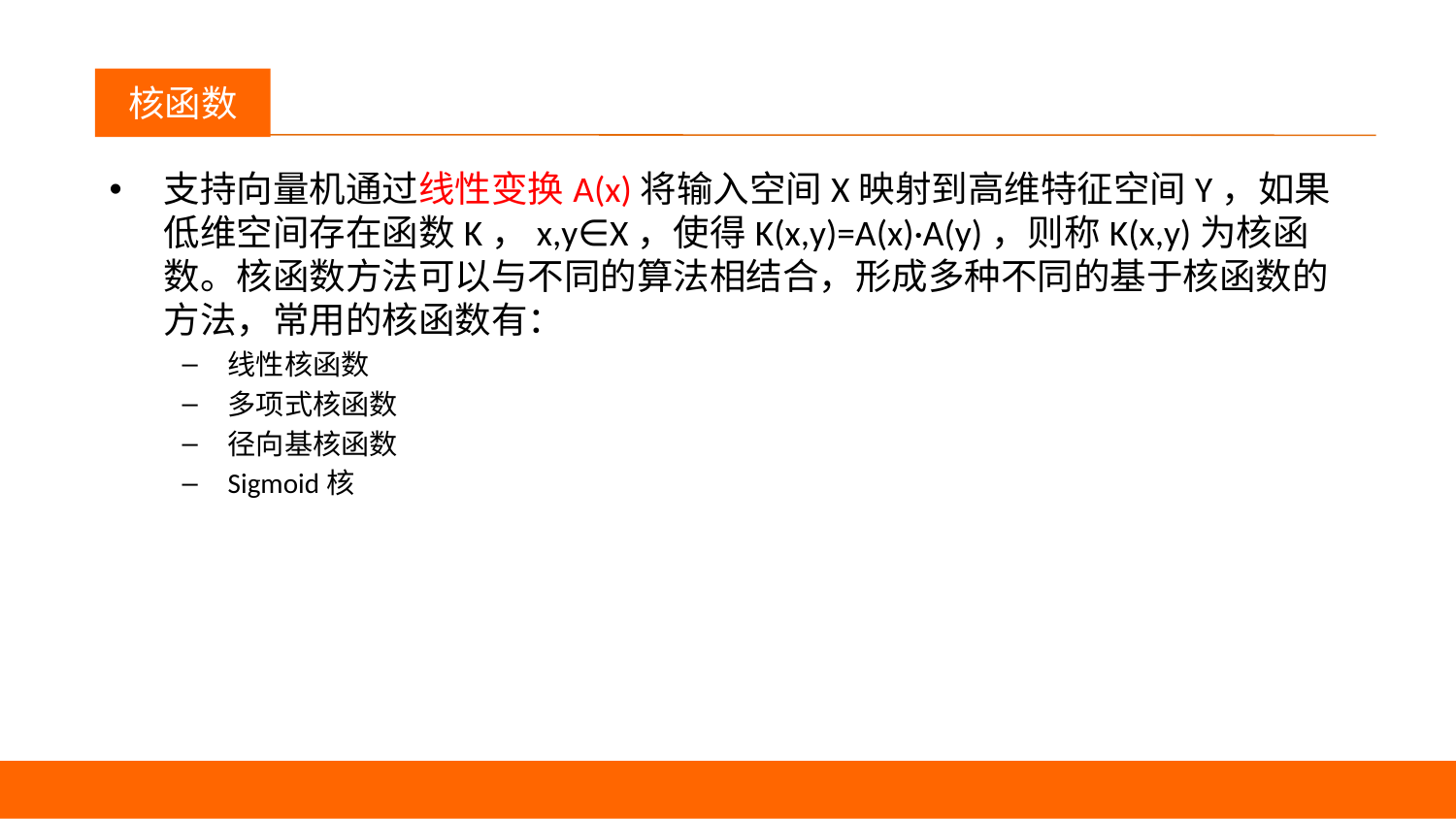

议程
核函数

支持向量机通过线性变换A(x)将输入空间X映射到高维特征空间Y，如果低维空间存在函数K，x,y∈X，使得K(x,y)=A(x)·A(y)，则称K(x,y)为核函数。核函数方法可以与不同的算法相结合，形成多种不同的基于核函数的方法，常用的核函数有：
线性核函数
多项式核函数
径向基核函数
Sigmoid核